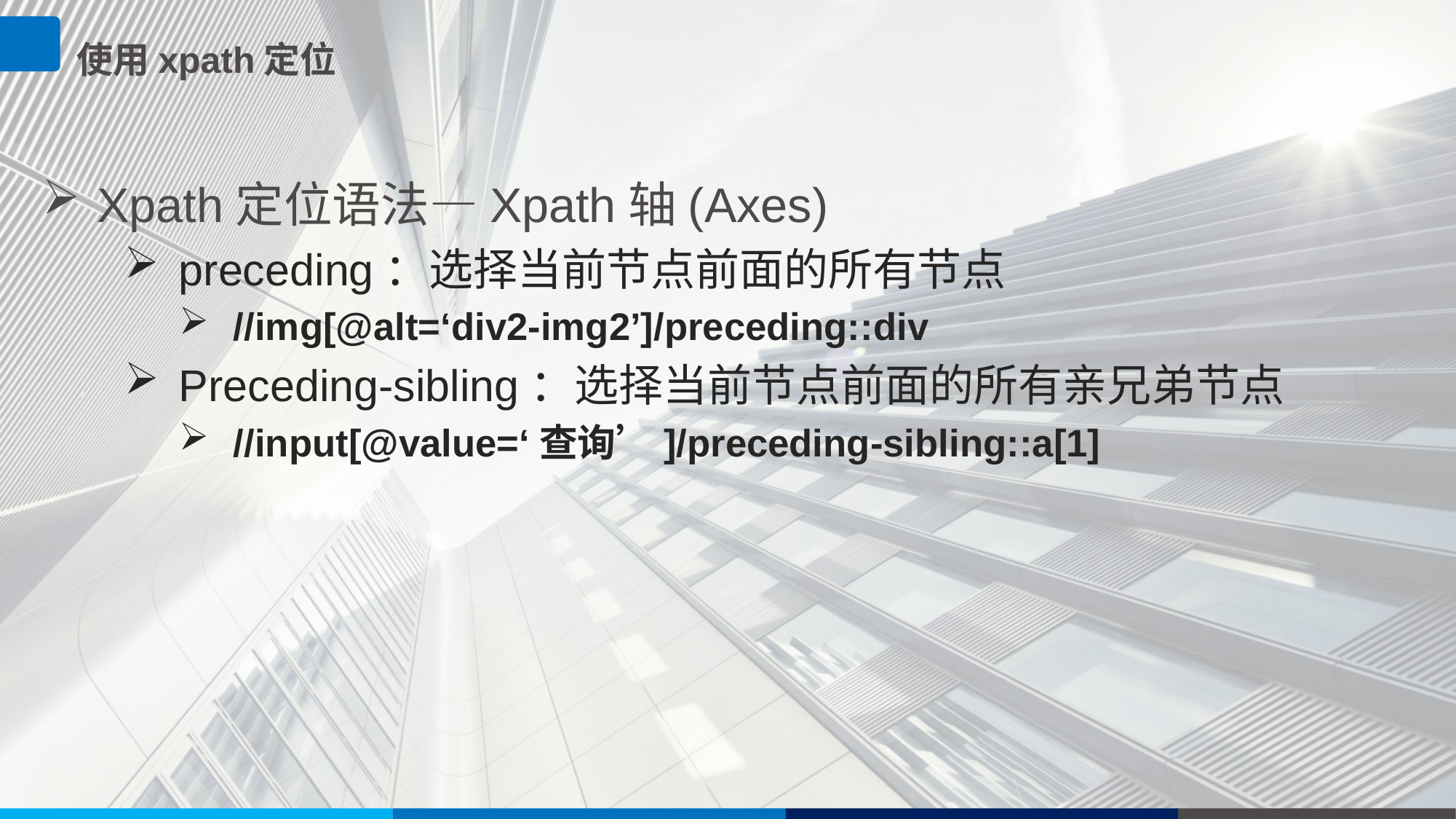

使用xpath定位
Xpath定位语法—Xpath轴(Axes)
preceding：选择当前节点前面的所有节点
//img[@alt=‘div2-img2’]/preceding::div
Preceding-sibling：选择当前节点前面的所有亲兄弟节点
//input[@value=‘查询’]/preceding-sibling::a[1]